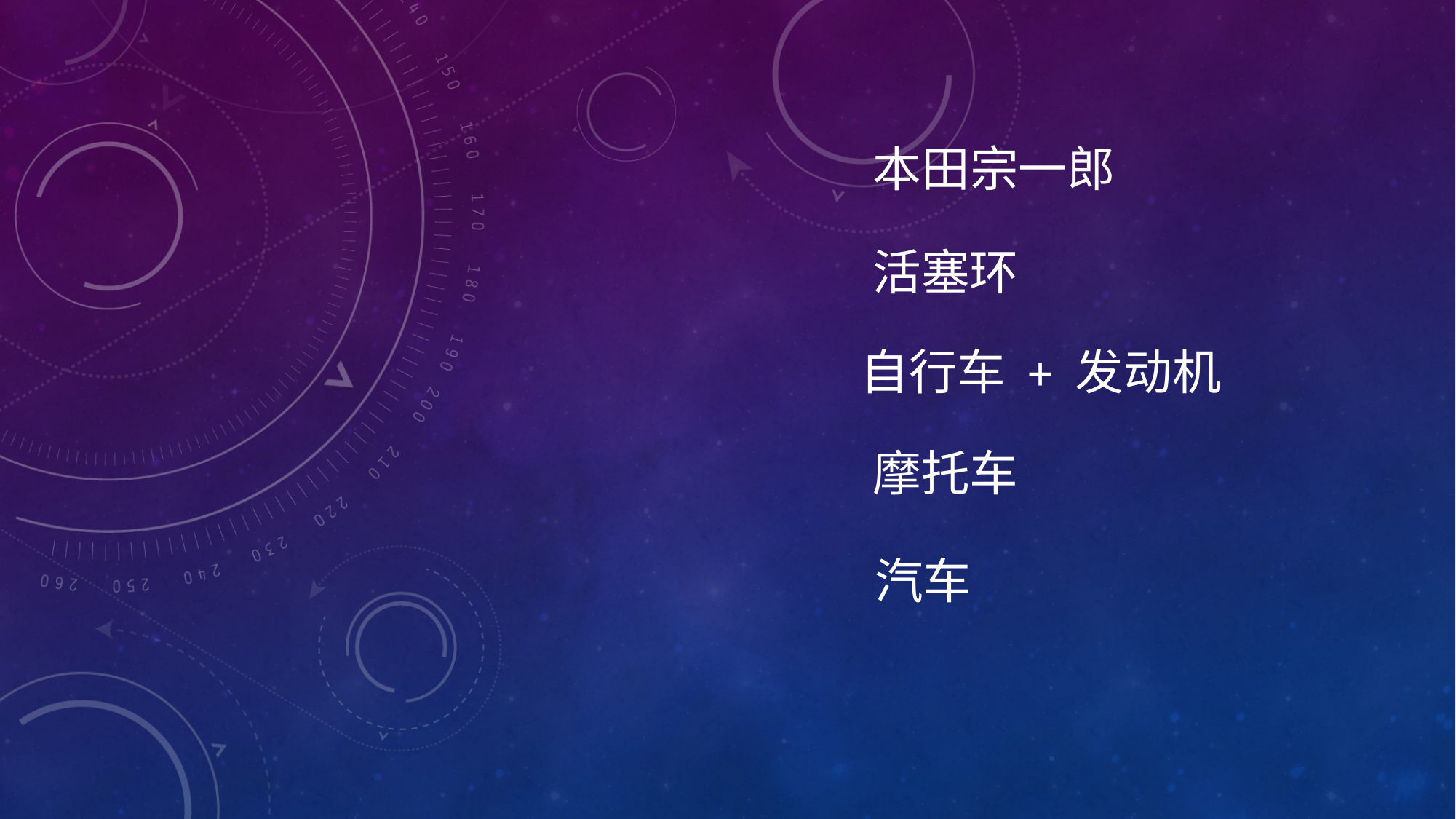

本田宗一郎
活塞环
自行车 + 发动机
摩托车
汽车